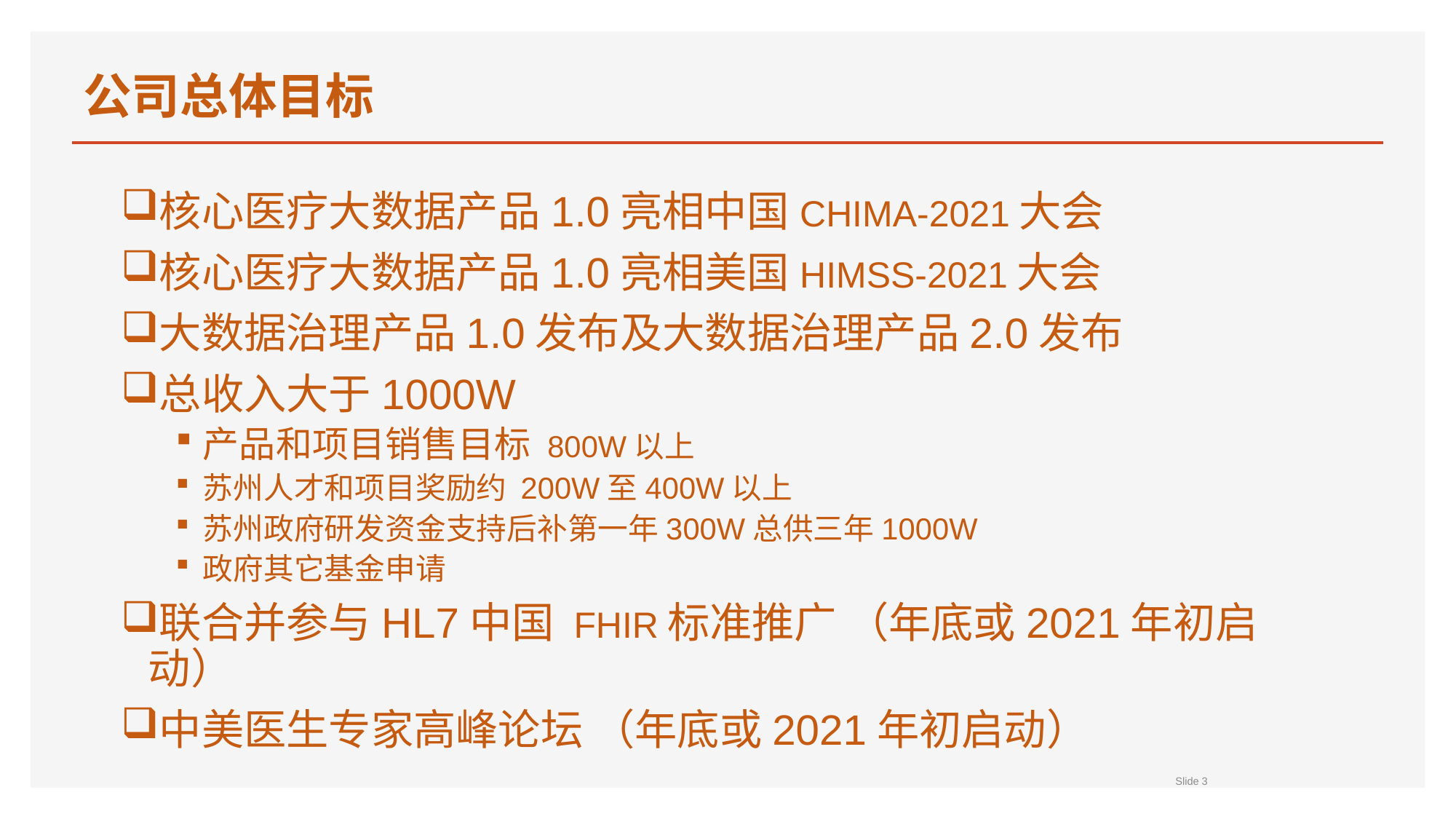

# 公司总体目标
核心医疗大数据产品1.0亮相中国CHIMA-2021大会
核心医疗大数据产品1.0亮相美国HIMSS-2021大会
大数据治理产品1.0发布及大数据治理产品2.0发布
总收入大于1000W
产品和项目销售目标 800W以上
苏州人才和项目奖励约 200W至400W以上
苏州政府研发资金支持后补第一年300W总供三年1000W
政府其它基金申请
联合并参与HL7中国 FHIR标准推广 （年底或2021年初启动）
中美医生专家高峰论坛 （年底或2021年初启动）
Slide 3